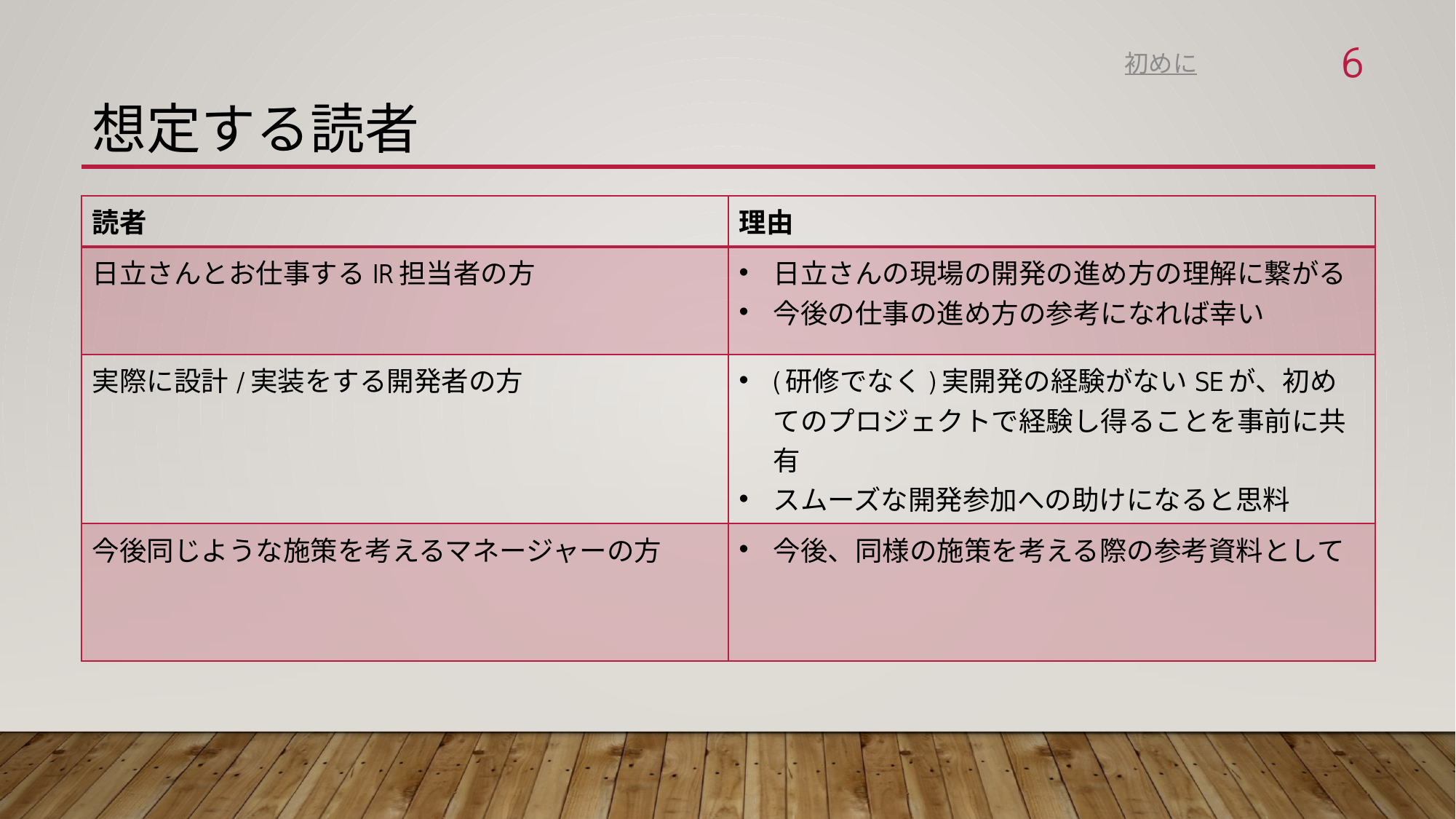

6
初めに
# 想定する読者
| 読者 | 理由 |
| --- | --- |
| 日立さんとお仕事するIR担当者の方 | 日立さんの現場の開発の進め方の理解に繋がる 今後の仕事の進め方の参考になれば幸い |
| 実際に設計/実装をする開発者の方 | (研修でなく)実開発の経験がないSEが、初めてのプロジェクトで経験し得ることを事前に共有 スムーズな開発参加への助けになると思料 |
| 今後同じような施策を考えるマネージャーの方 | 今後、同様の施策を考える際の参考資料として |